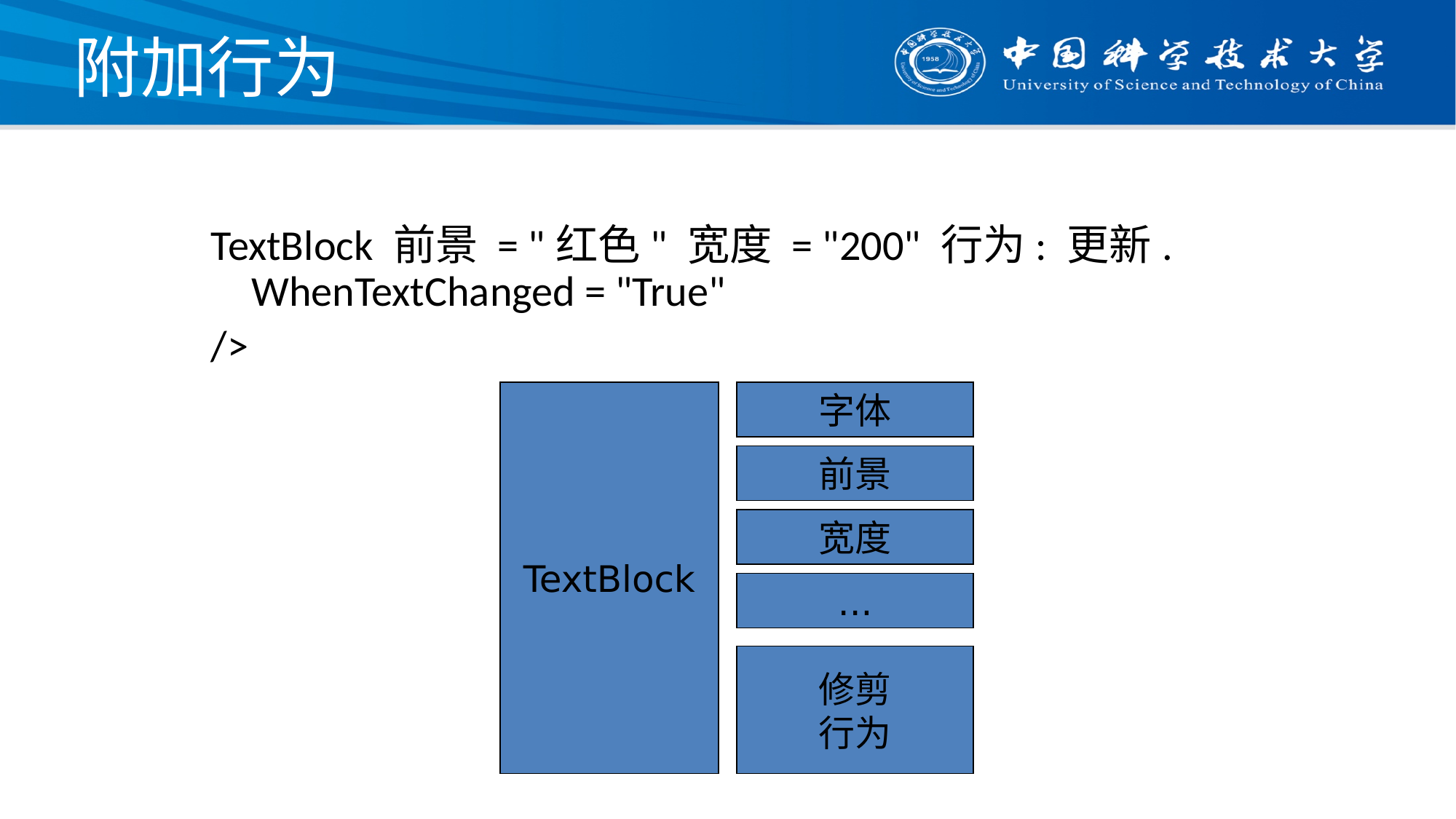

# 附加行为
TextBlock 前景 = "红色" 宽度 = "200" 行为: 更新. WhenTextChanged = "True"
/>
TextBlock
字体
前景
宽度
...
修剪
行为